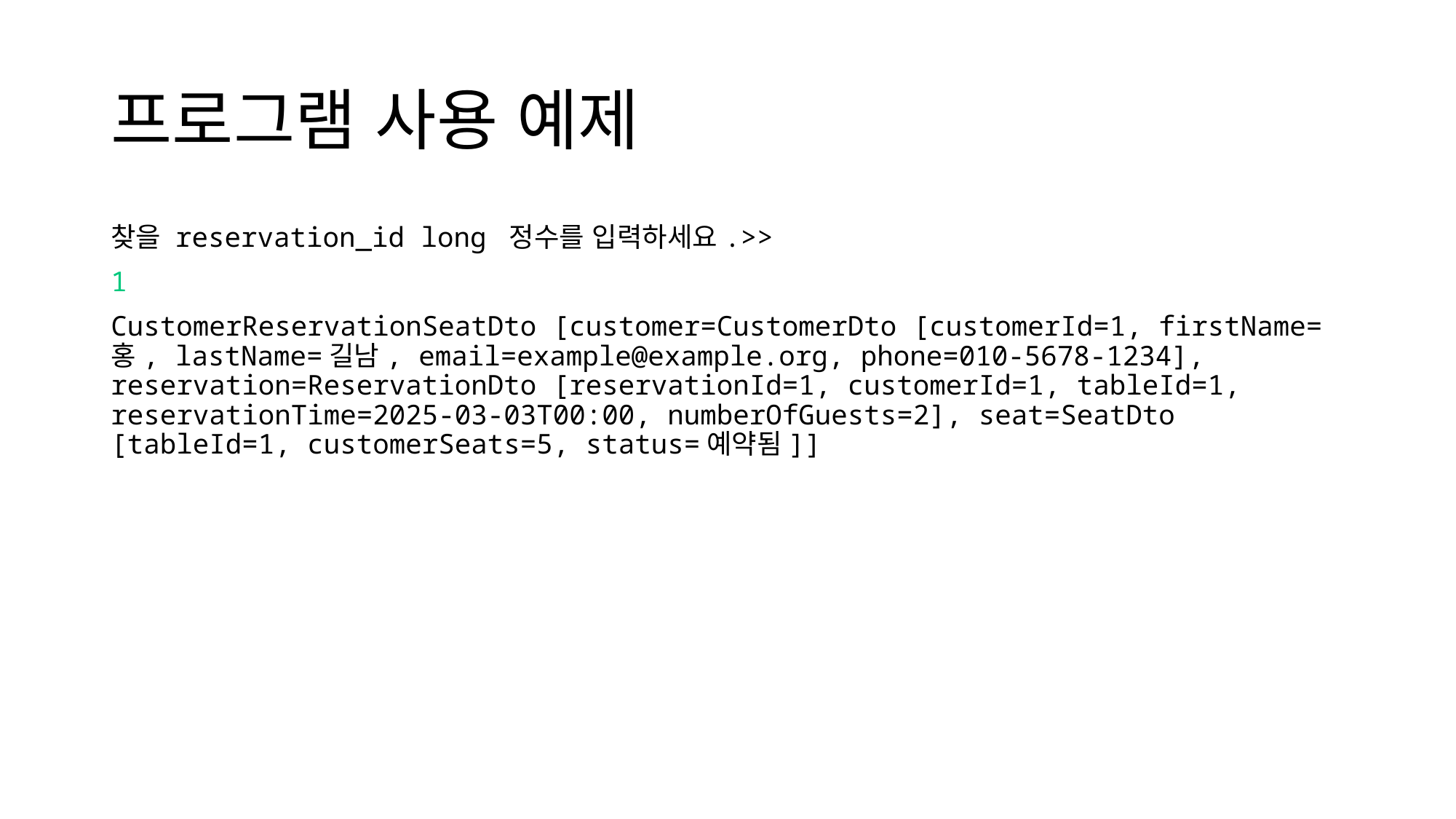

# 프로그램 사용 예제
찾을 reservation_id long 정수를 입력하세요.>>
1
CustomerReservationSeatDto [customer=CustomerDto [customerId=1, firstName=홍, lastName=길남, email=example@example.org, phone=010-5678-1234], reservation=ReservationDto [reservationId=1, customerId=1, tableId=1, reservationTime=2025-03-03T00:00, numberOfGuests=2], seat=SeatDto [tableId=1, customerSeats=5, status=예약됨]]